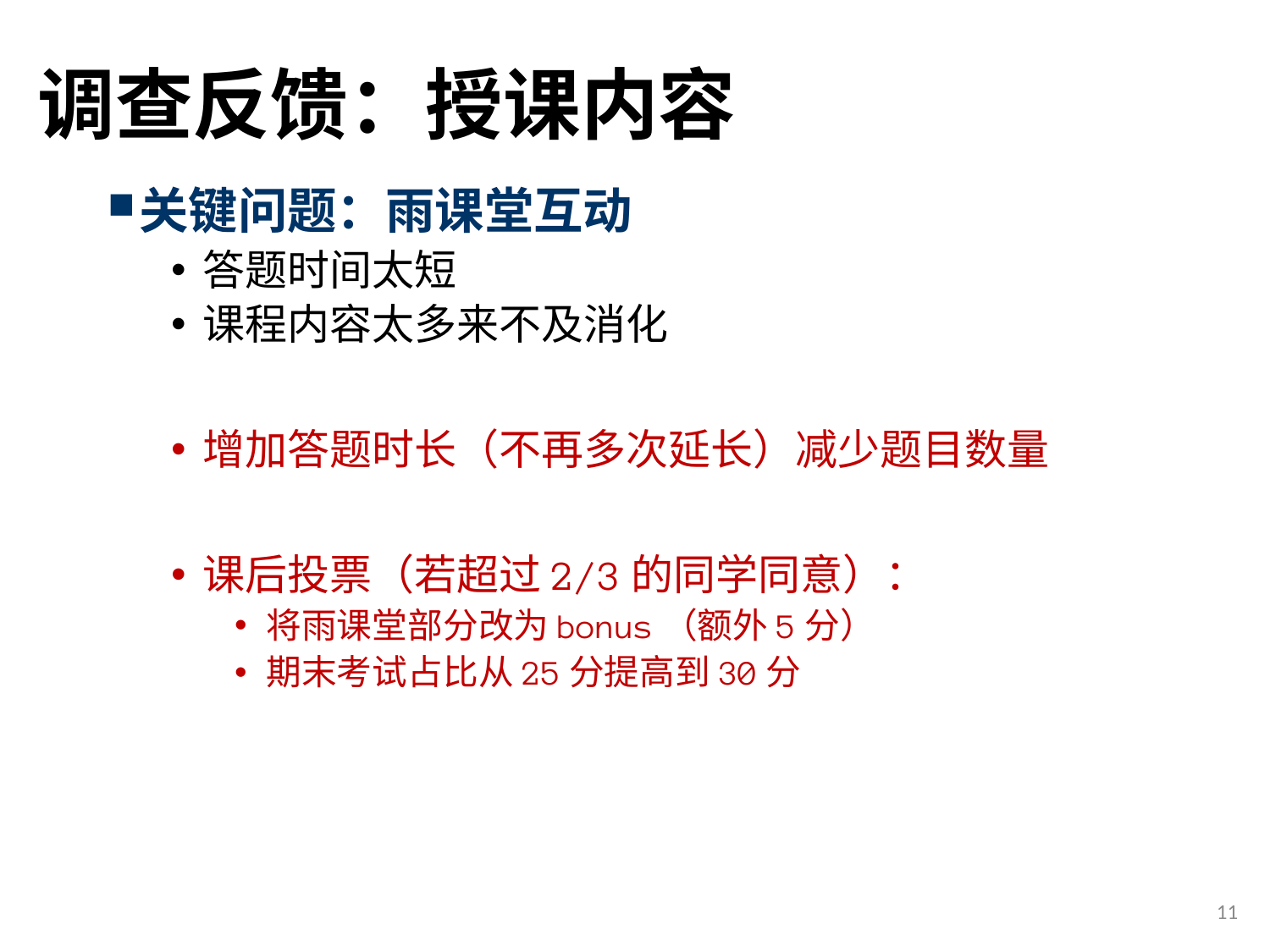

# 调查反馈：授课内容
关键问题：雨课堂互动
答题时间太短
课程内容太多来不及消化

增加答题时长（不再多次延长）减少题目数量

课后投票（若超过2/3的同学同意）：
将雨课堂部分改为bonus（额外5分）
期末考试占比从25分提高到30分

11